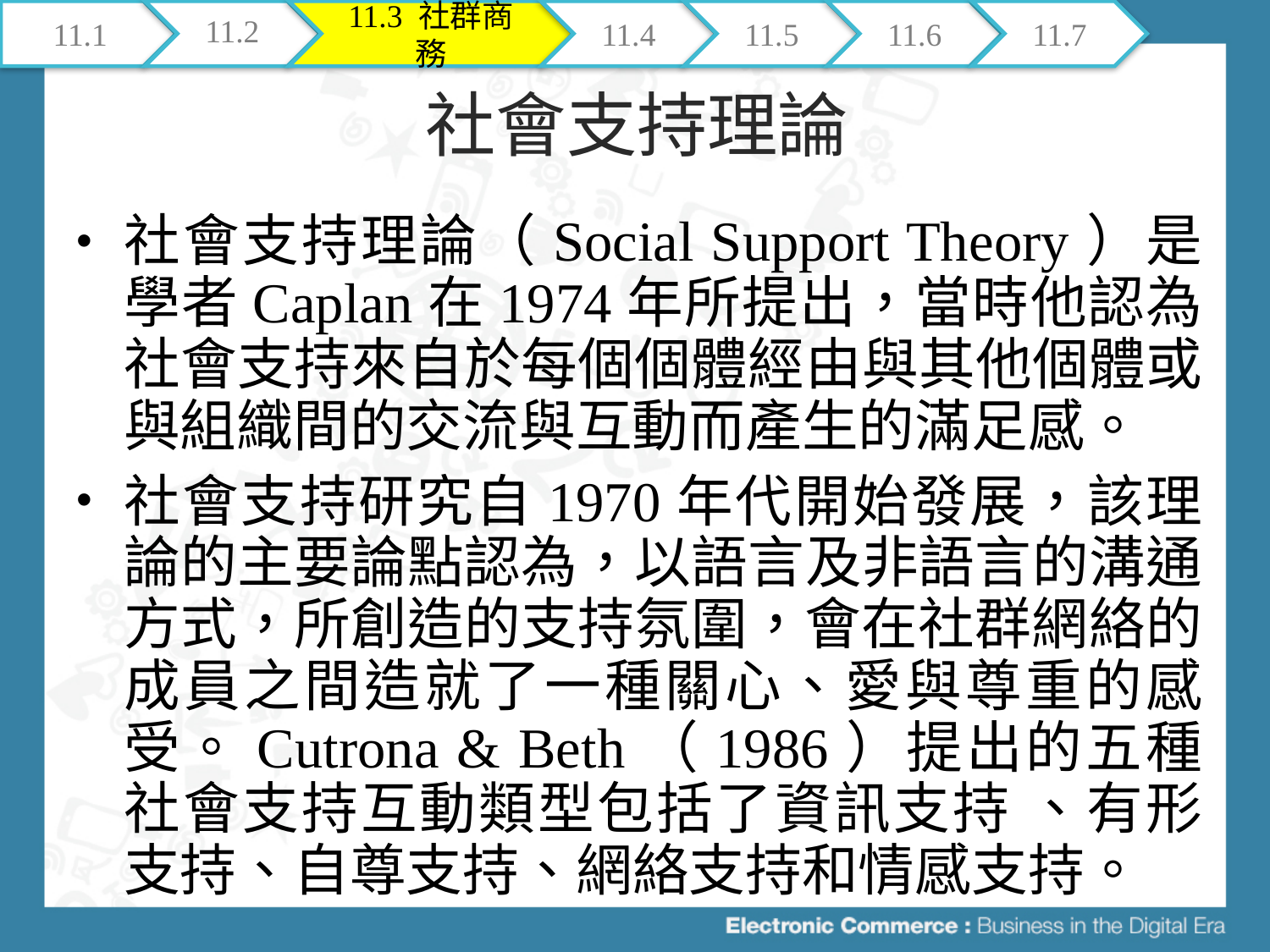

11.1
11.2
11.3 社群商務
11.4
11.5
11.6
11.7
# 社會支持理論
社會支持理論（Social Support Theory）是學者Caplan在1974年所提出，當時他認為社會支持來自於每個個體經由與其他個體或與組織間的交流與互動而產生的滿足感。
社會支持研究自1970年代開始發展，該理論的主要論點認為，以語言及非語言的溝通方式，所創造的支持氛圍，會在社群網絡的成員之間造就了一種關心、愛與尊重的感受。Cutrona & Beth（1986）提出的五種社會支持互動類型包括了資訊支持 、有形支持、自尊支持、網絡支持和情感支持。